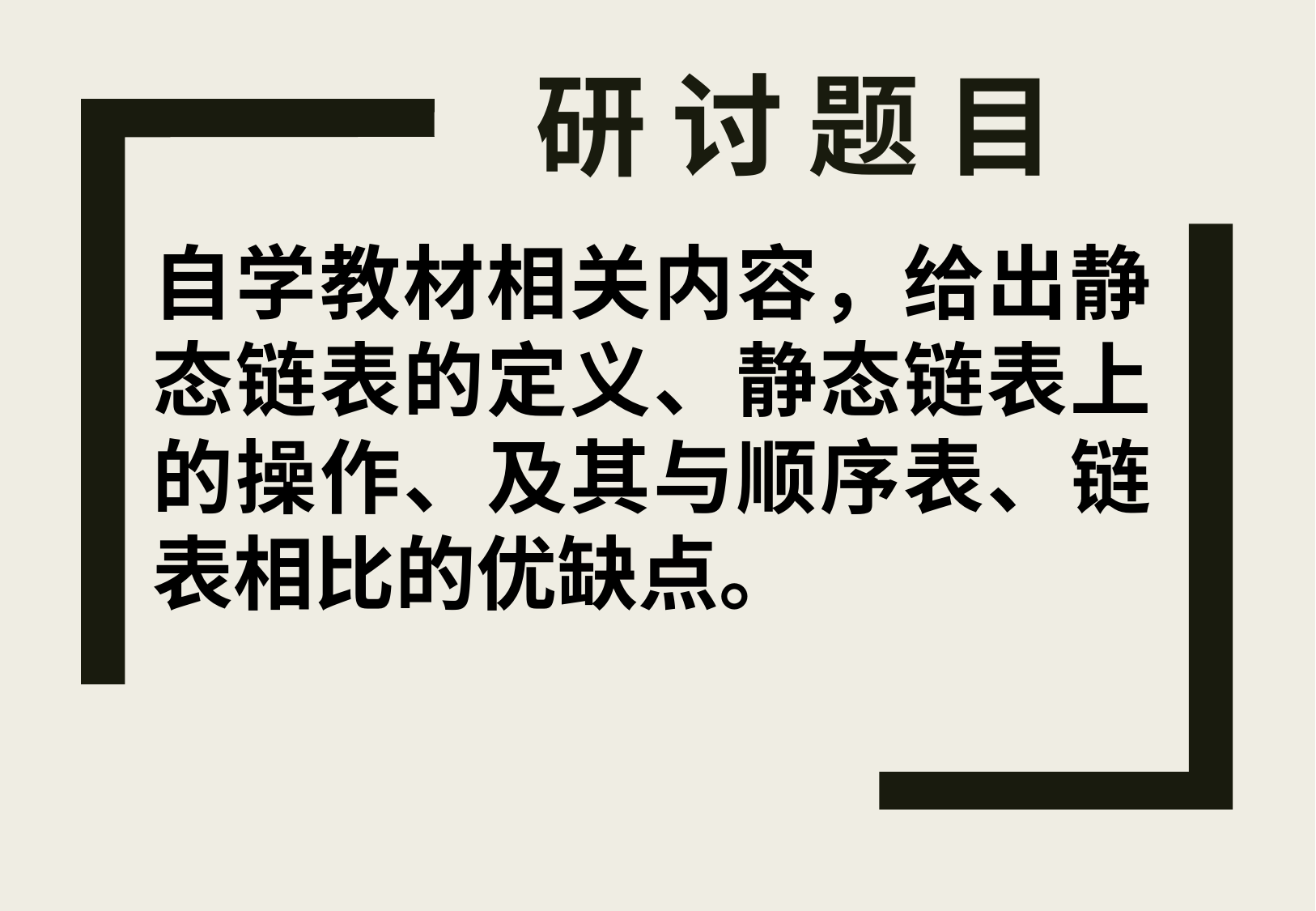

# 研 讨 题 目
自学教材相关内容，给出静态链表的定义、静态链表上的操作、及其与顺序表、链表相比的优缺点。